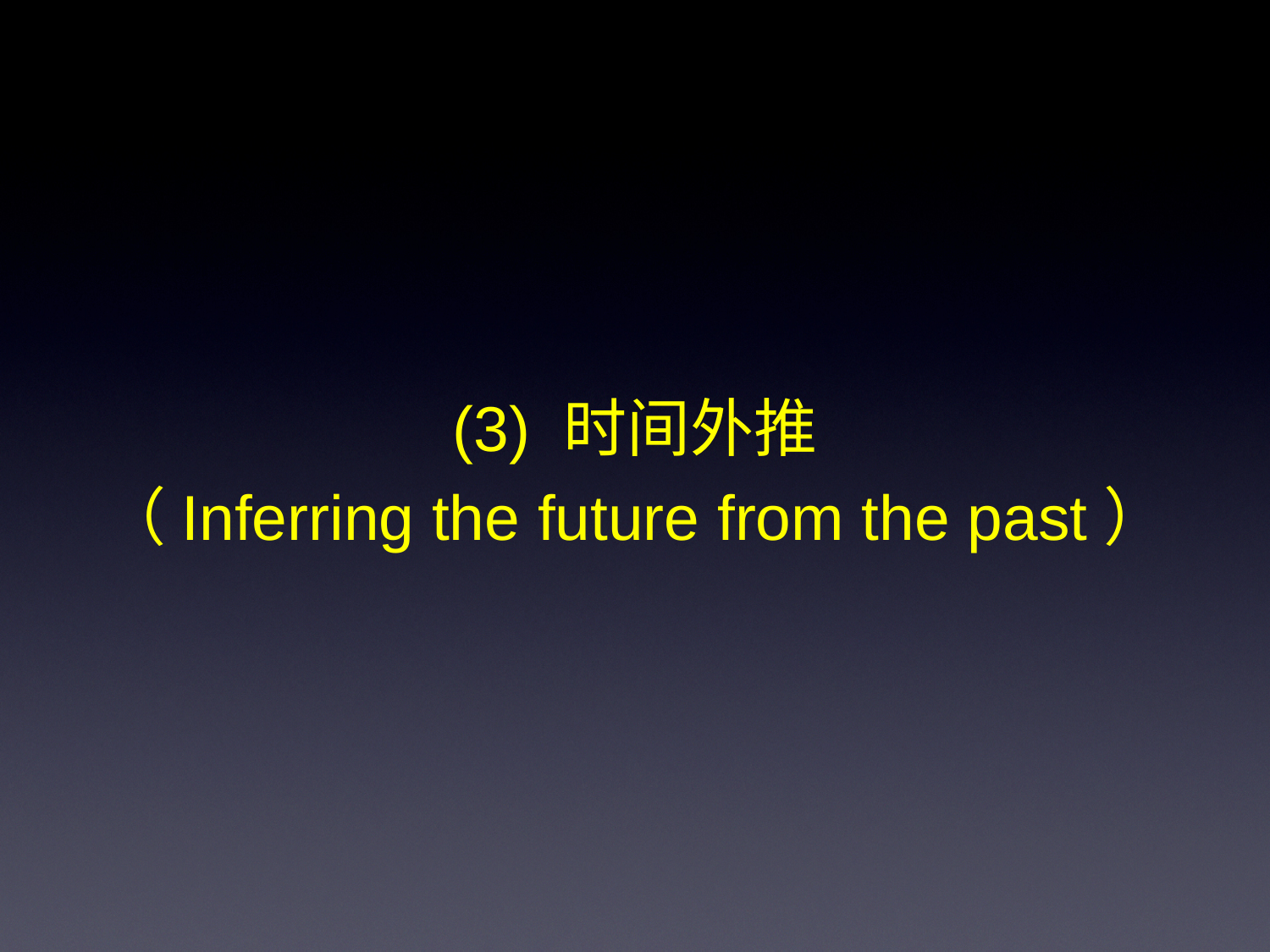

(3) 时间外推
（Inferring the future from the past）